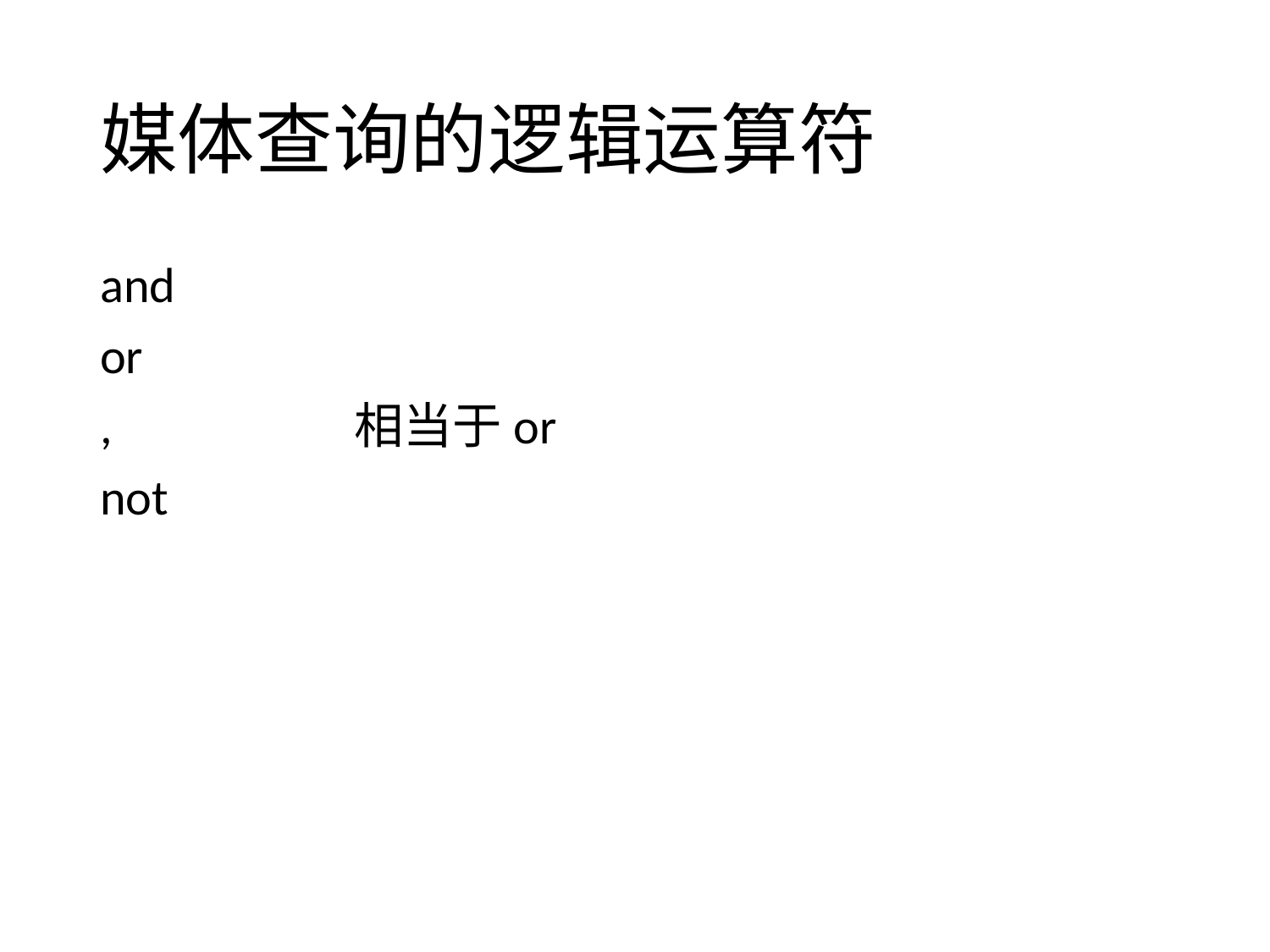

# 媒体查询的逻辑运算符
and
or
, 		相当于or
not